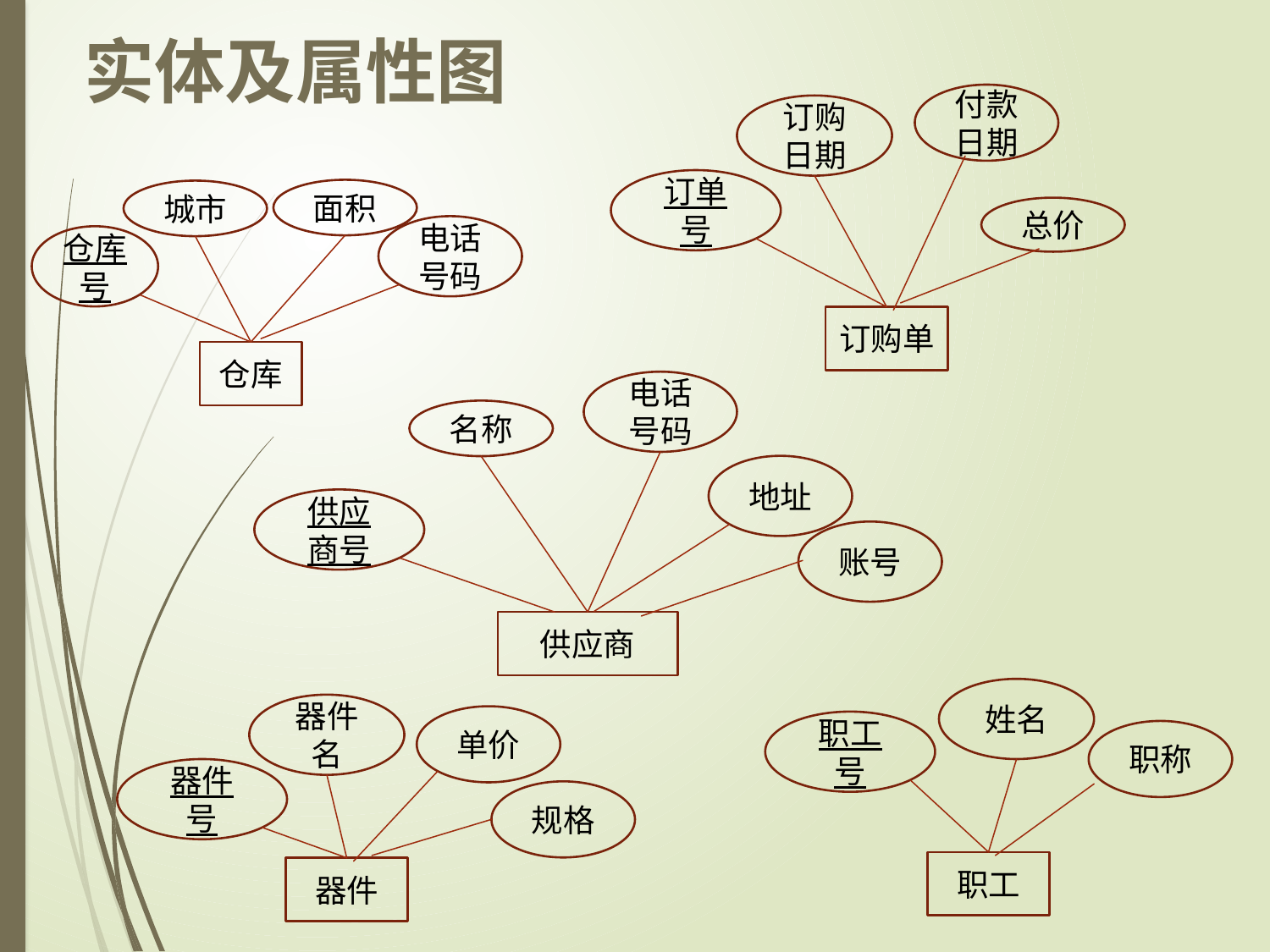

实体及属性图
付款日期
订购日期
订单号
总价
订购单
面积
城市
电话号码
仓库号
仓库
电话号码
名称
地址
供应商号
账号
供应商
姓名
职工号
职称
职工
器件名
单价
器件号
器件
规格